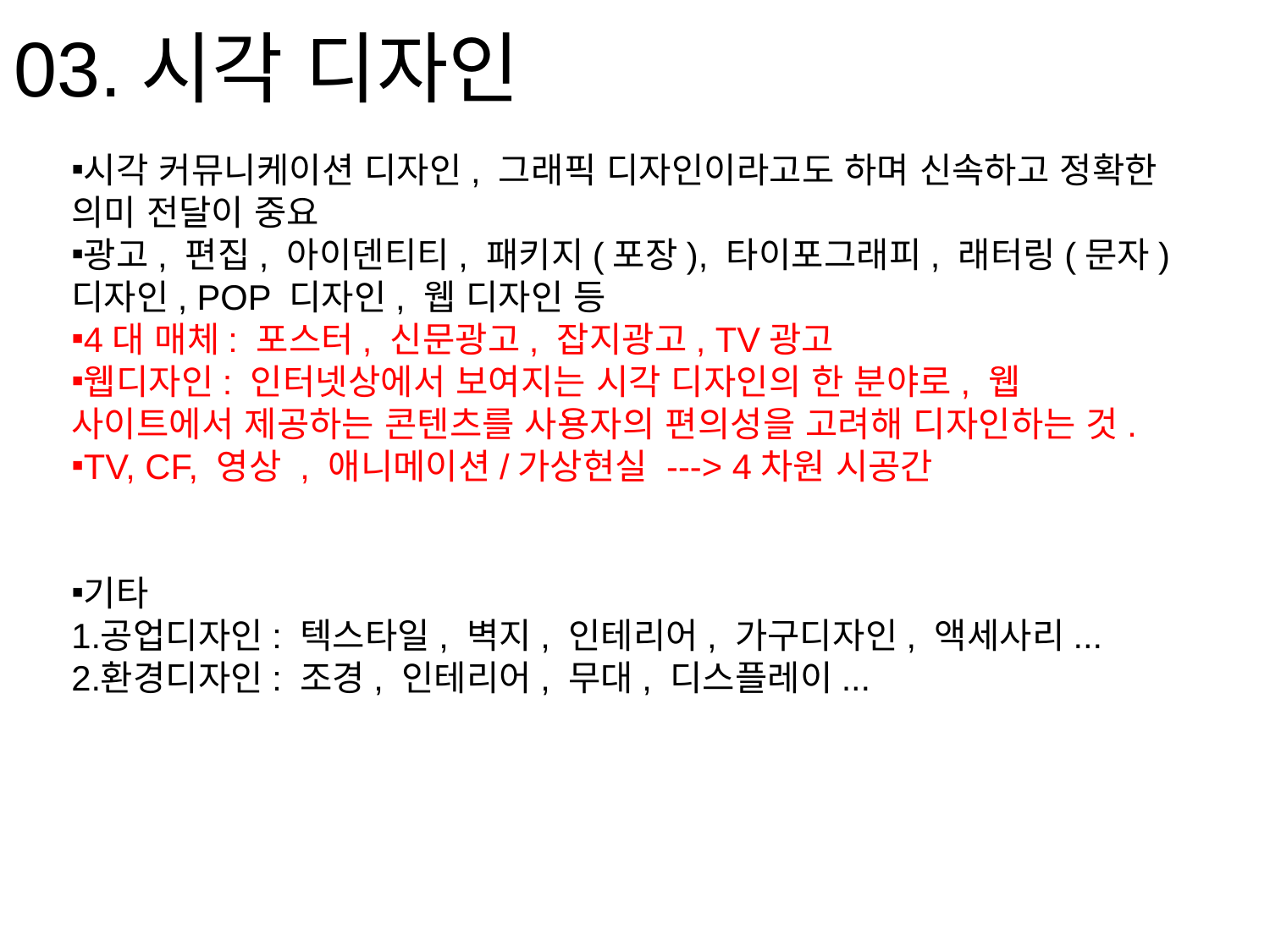

# 03.시각 디자인
시각 커뮤니케이션 디자인, 그래픽 디자인이라고도 하며 신속하고 정확한 의미 전달이 중요
광고, 편집, 아이덴티티, 패키지(포장), 타이포그래피, 래터링(문자) 디자인, POP 디자인, 웹 디자인 등
4대 매체: 포스터, 신문광고, 잡지광고, TV광고
웹디자인: 인터넷상에서 보여지는 시각 디자인의 한 분야로, 웹 사이트에서 제공하는 콘텐츠를 사용자의 편의성을 고려해 디자인하는 것.
TV, CF, 영상 , 애니메이션/가상현실 ---> 4차원 시공간

기타
공업디자인: 텍스타일, 벽지, 인테리어, 가구디자인, 액세사리...
환경디자인: 조경, 인테리어, 무대, 디스플레이...